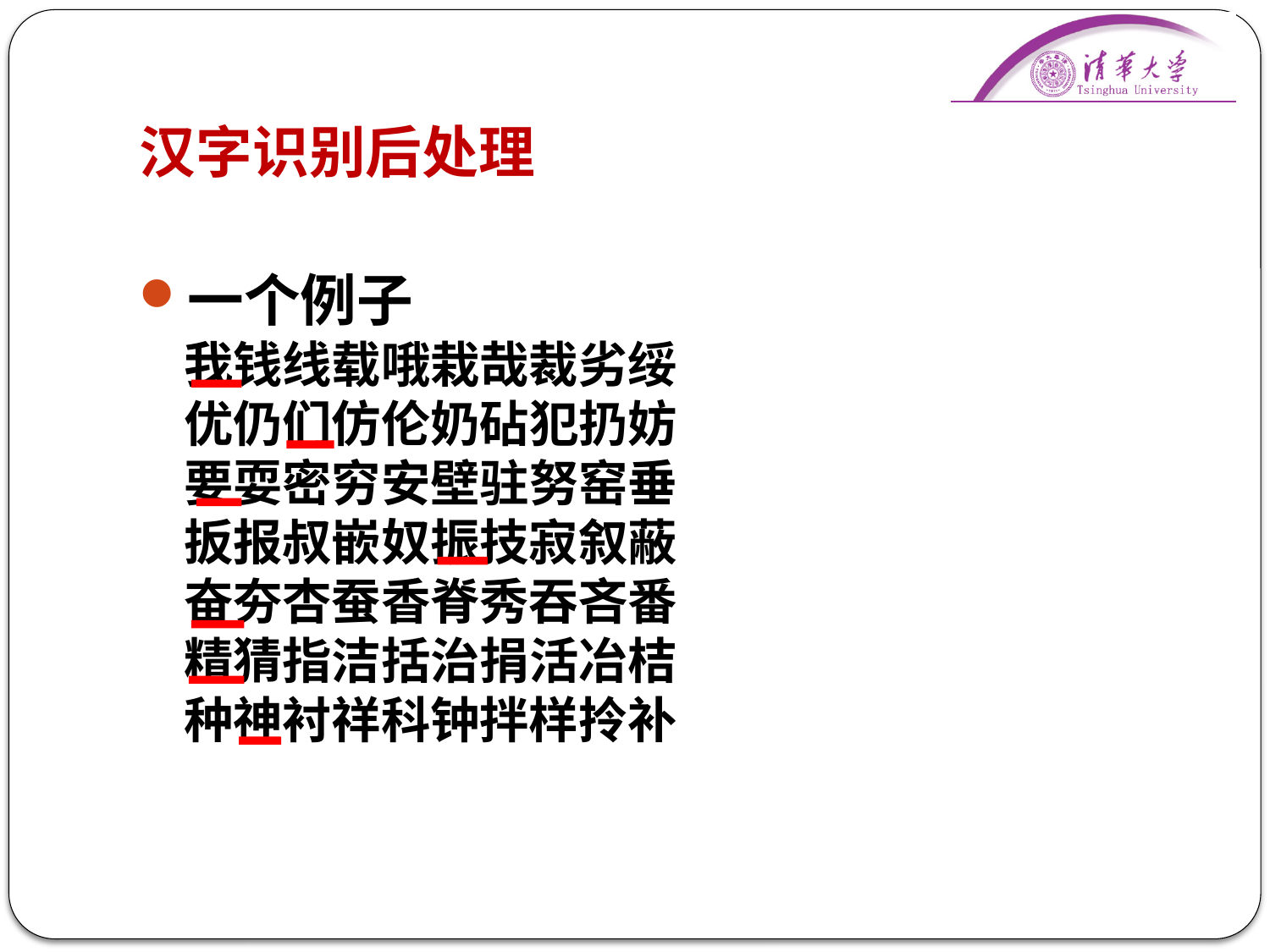

# 汉字识别后处理

一个例子
我钱线载哦栽哉裁劣绥
优仍们仿伦奶砧犯扔妨
要耍密穷安壁驻努窑垂
扳报叔嵌奴振技寂叙蔽
奋夯杏蚕香脊秀吞吝番
精猜指洁括治捐活冶桔
种神衬祥科钟拌样拎补

84